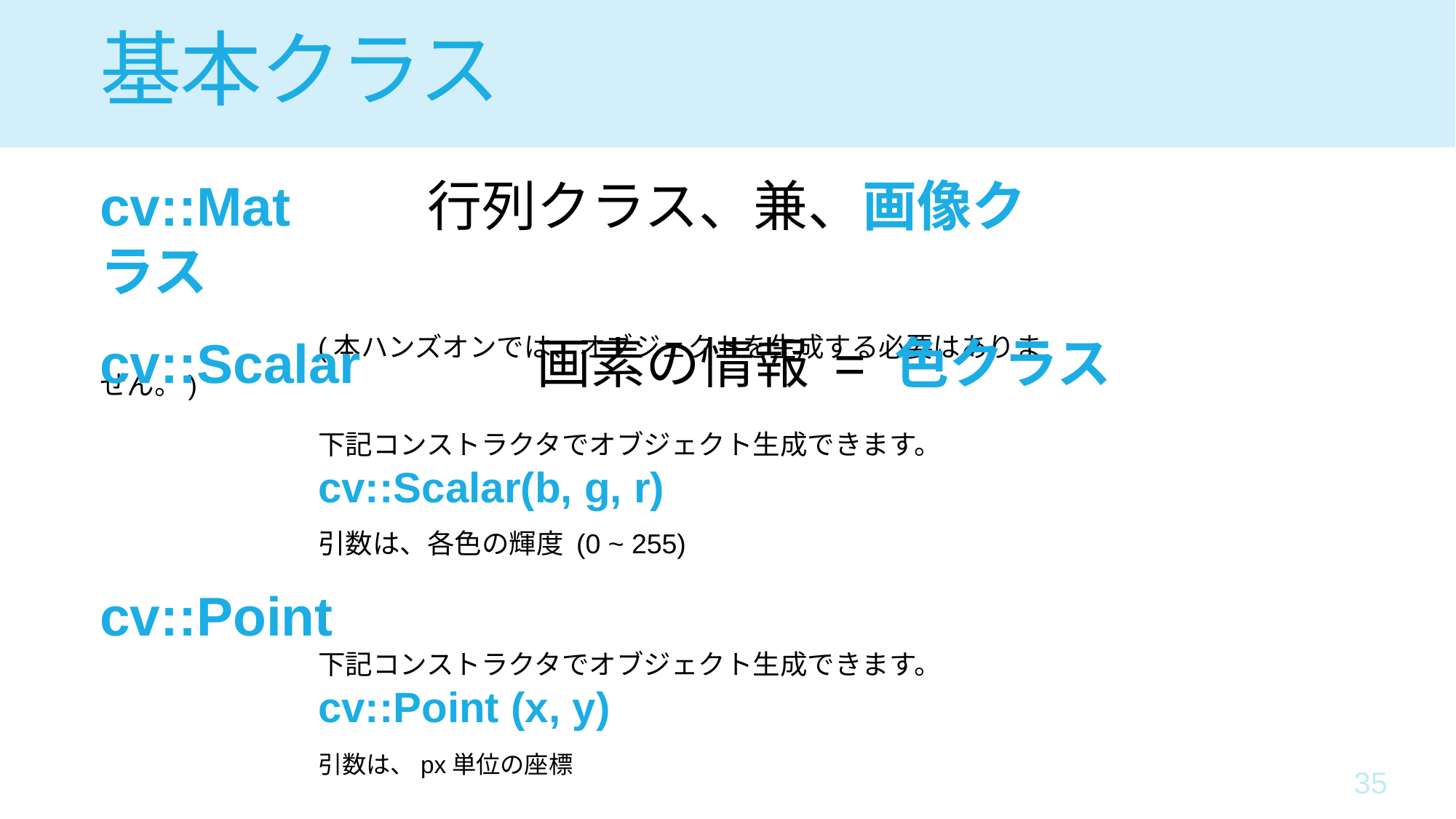

# 基本クラス
cv::Mat		行列クラス、兼、画像クラス
		(本ハンズオンでは、オブジェクトを生成する必要はありません。)
cv::Scalar		画素の情報 = 色クラス

		下記コンストラクタでオブジェクト生成できます。
		cv::Scalar(b, g, r)
 		引数は、各色の輝度 (0 ~ 255)
cv::Point
		下記コンストラクタでオブジェクト生成できます。
		cv::Point (x, y)
		引数は、px単位の座標